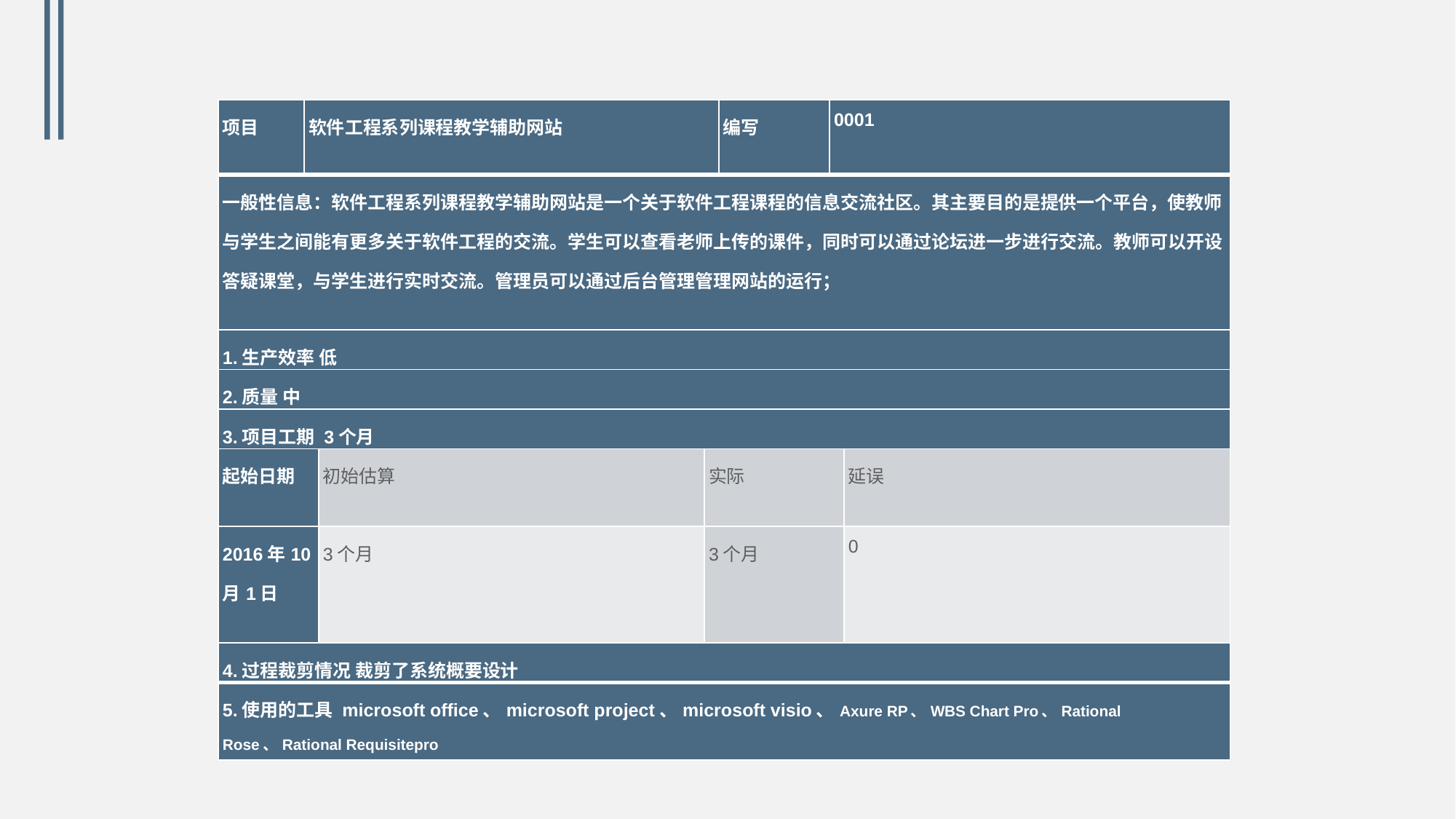

| 项目 | 软件工程系列课程教学辅助网站 |  |  | 编写 | 0001 |  |
| --- | --- | --- | --- | --- | --- | --- |
| 一般性信息：软件工程系列课程教学辅助网站是一个关于软件工程课程的信息交流社区。其主要目的是提供一个平台，使教师与学生之间能有更多关于软件工程的交流。学生可以查看老师上传的课件，同时可以通过论坛进一步进行交流。教师可以开设答疑课堂，与学生进行实时交流。管理员可以通过后台管理管理网站的运行； |  |  |  |  |  |  |
| 1.生产效率 低 |  |  |  |  |  |  |
| 2.质量 中 |  |  |  |  |  |  |
| 3.项目工期 3个月 |  |  |  |  |  |  |
| 起始日期 |  | 初始估算 | 实际 |  |  | 延误 |
| 2016年10月1日 |  | 3个月 | 3个月 |  |  | 0 |
| 4.过程裁剪情况 裁剪了系统概要设计 |  |  |  |  |  |  |
| 5.使用的工具 microsoft office、microsoft project、microsoft visio、Axure RP、WBS Chart Pro、Rational Rose、Rational Requisitepro |  |  |  |  |  |  |